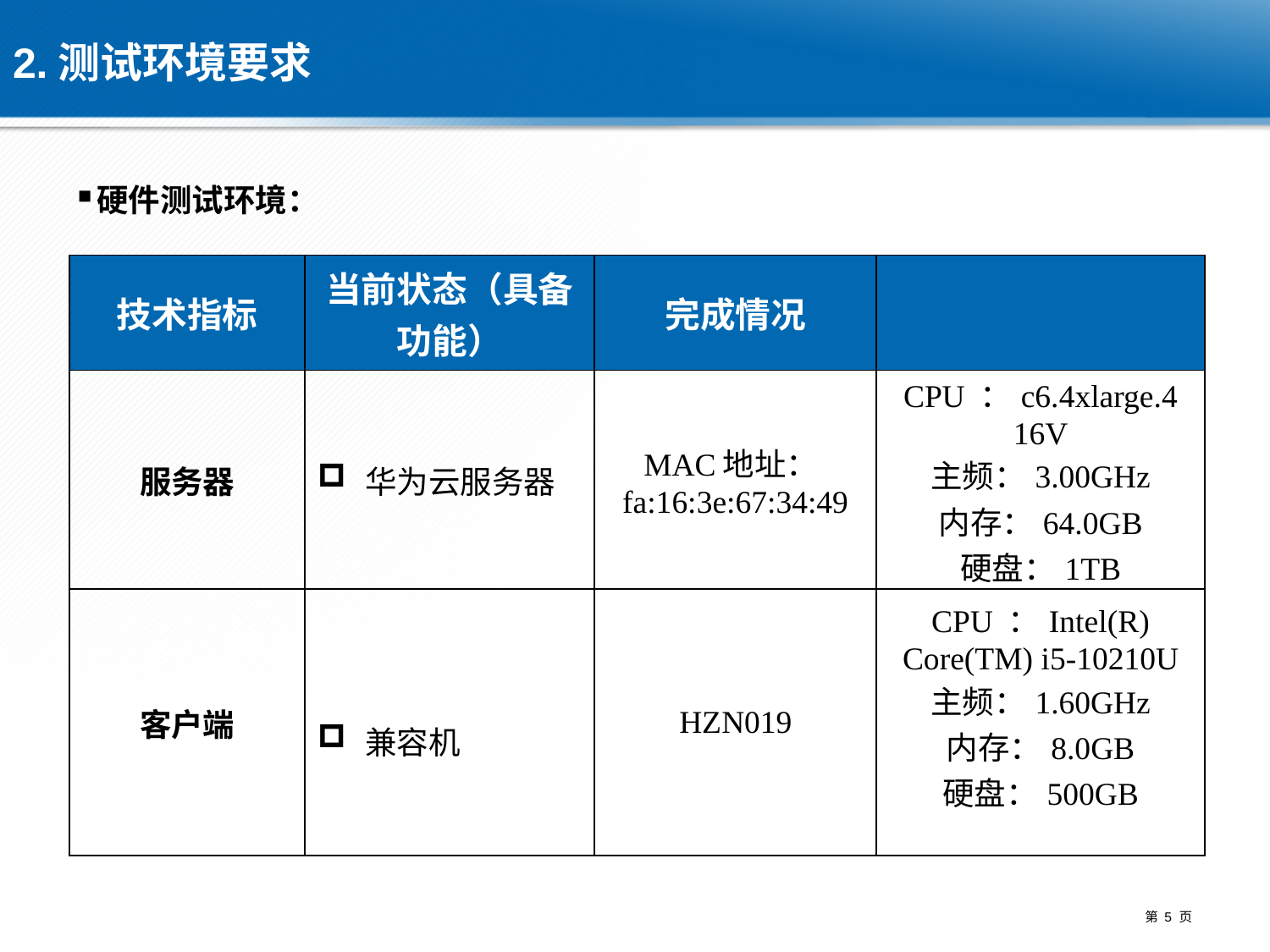

# 2.测试环境要求
硬件测试环境：
| 技术指标 | 当前状态（具备功能） | 完成情况 |  |
| --- | --- | --- | --- |
| 服务器 | 华为云服务器 | MAC地址：fa:16:3e:67:34:49 | CPU ：c6.4xlarge.4 16V 主频：3.00GHz 内存：64.0GB 硬盘：1TB |
| 客户端 | 兼容机 | HZN019 | CPU ：Intel(R) Core(TM) i5-10210U 主频：1.60GHz 内存：8.0GB 硬盘：500GB |
第 5 页
第 5 页